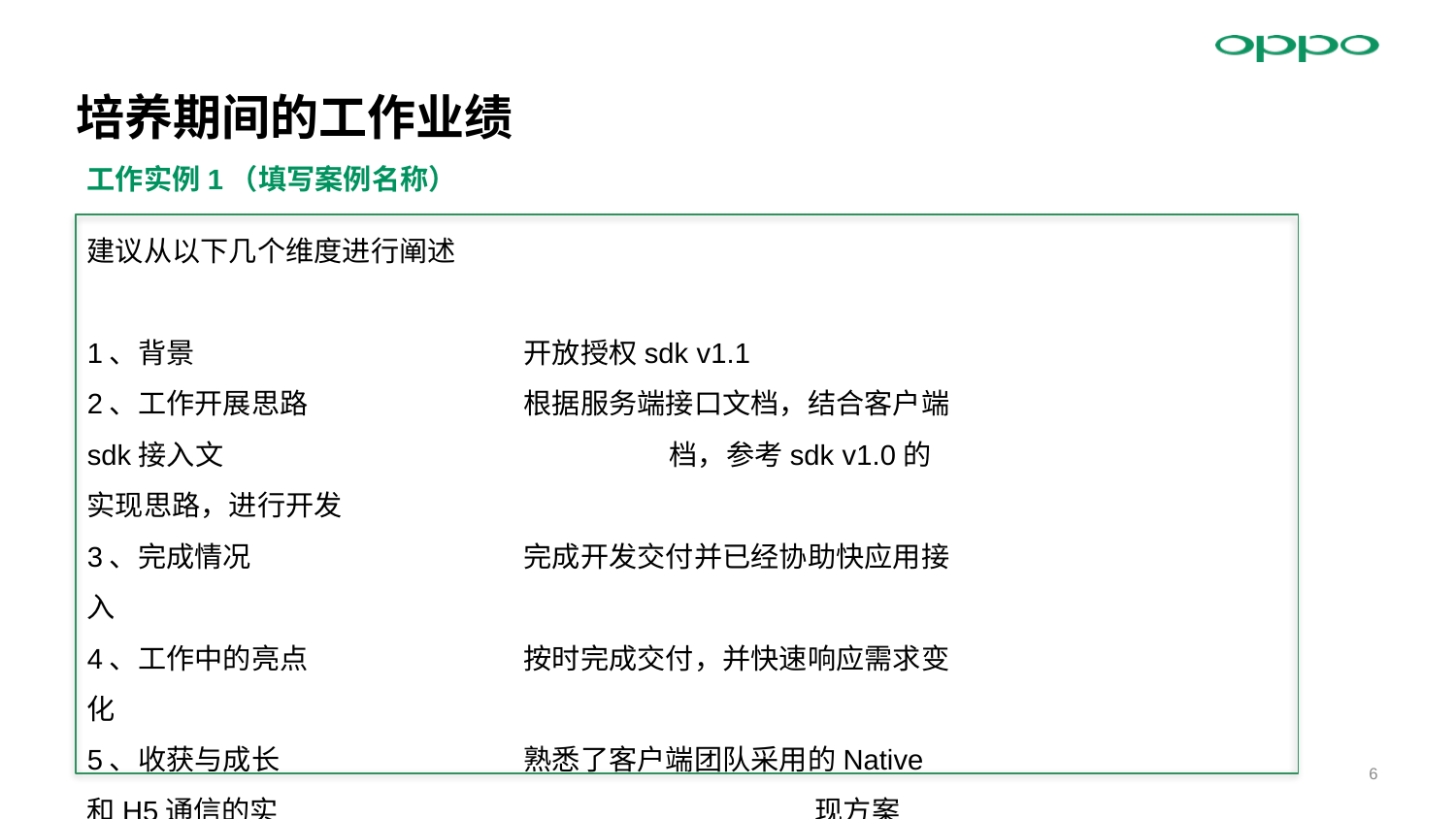

# 培养期间的工作业绩
工作实例1（填写案例名称）

建议从以下几个维度进行阐述

1、背景			开放授权sdk v1.1
2、工作开展思路		根据服务端接口文档，结合客户端sdk接入文				档，参考sdk v1.0的实现思路，进行开发
3、完成情况		完成开发交付并已经协助快应用接入
4、工作中的亮点		按时完成交付，并快速响应需求变化
5、收获与成长		熟悉了客户端团队采用的Native和H5通信的实				现方案